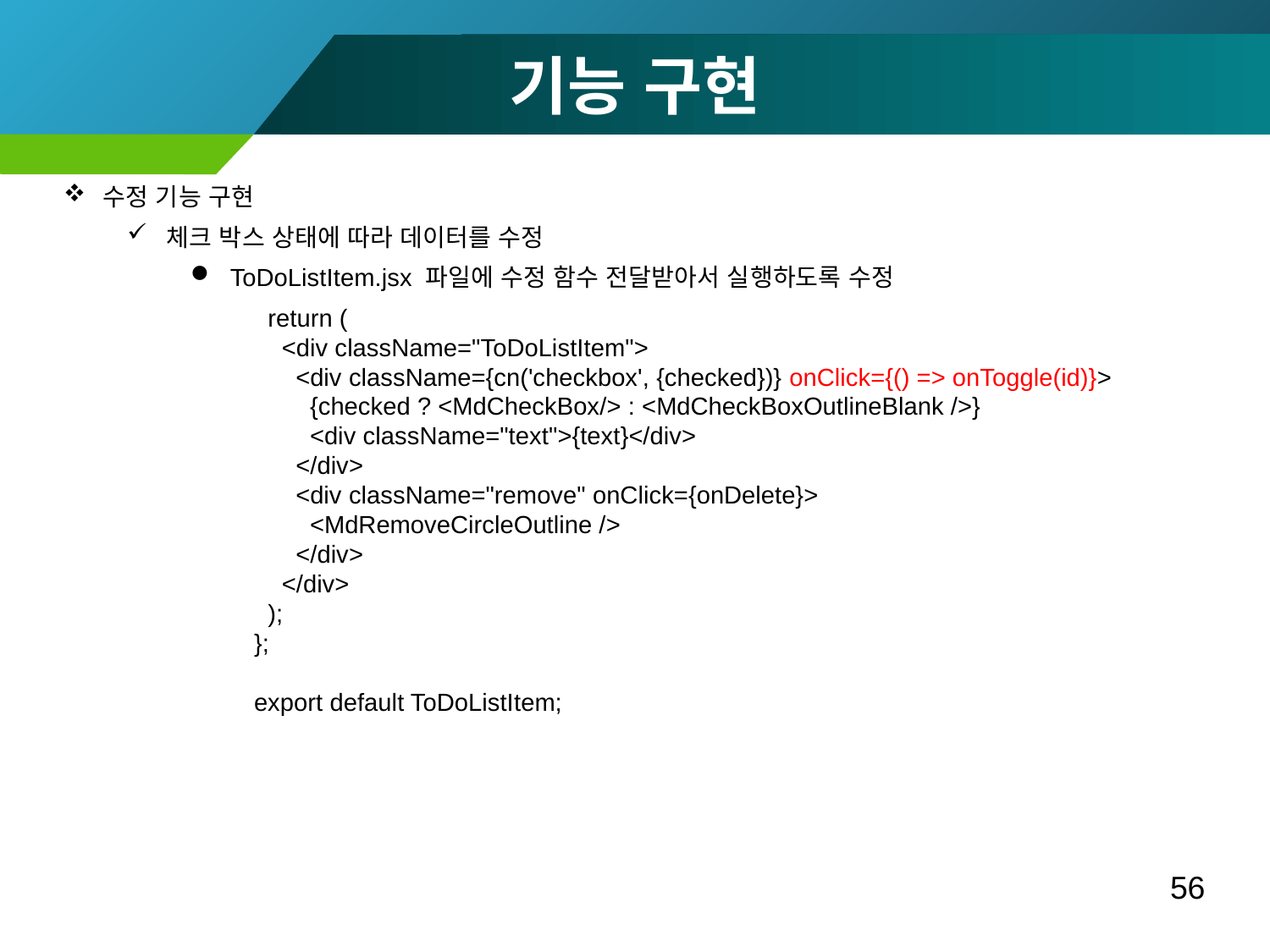

기능 구현
수정 기능 구현
체크 박스 상태에 따라 데이터를 수정
ToDoListItem.jsx 파일에 수정 함수 전달받아서 실행하도록 수정
  return (
    <div className="ToDoListItem">
      <div className={cn('checkbox', {checked})} onClick={() => onToggle(id)}>
        {checked ? <MdCheckBox/> : <MdCheckBoxOutlineBlank />}
        <div className="text">{text}</div>
      </div>
      <div className="remove" onClick={onDelete}>
        <MdRemoveCircleOutline />
      </div>
    </div>
  );
};

export default ToDoListItem;

56